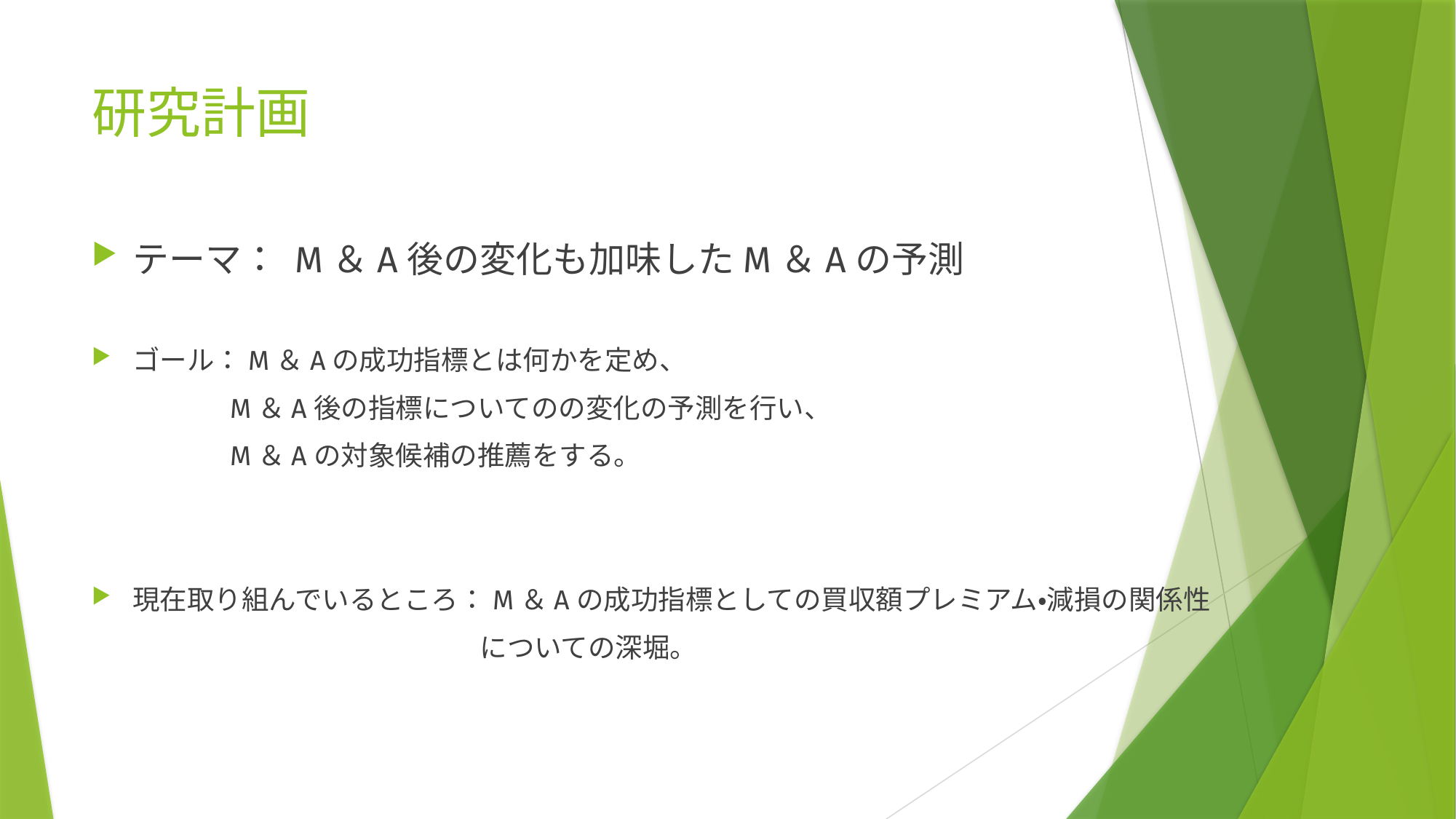

# 研究計画
テーマ： M＆A後の変化も加味したM＆Aの予測

ゴール：M＆Aの成功指標とは何かを定め、
                   M＆A後の指標についてのの変化の予測を行い、
                   M＆Aの対象候補の推薦をする。

現在取り組んでいるところ：M＆Aの成功指標としての買収額プレミアム・減損の関係性
　　　　　　　　　　　　　　 についての深堀。